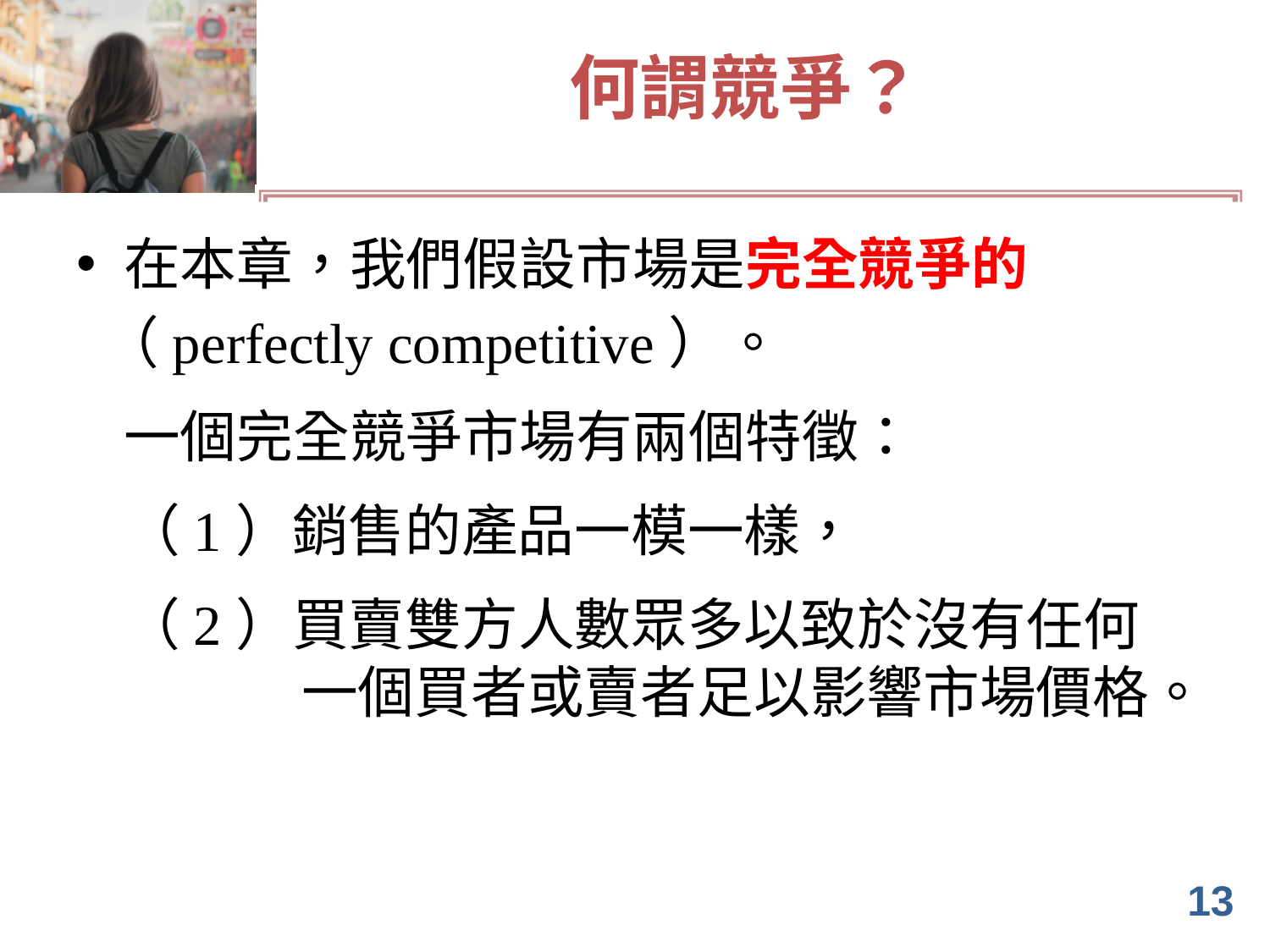

# 何謂競爭？
在本章，我們假設市場是完全競爭的
 （perfectly competitive）。

	一個完全競爭市場有兩個特徵：

	（1）銷售的產品一模一樣，

	（2）買賣雙方人數眾多以致於沒有任何	    一個買者或賣者足以影響市場價格。
13